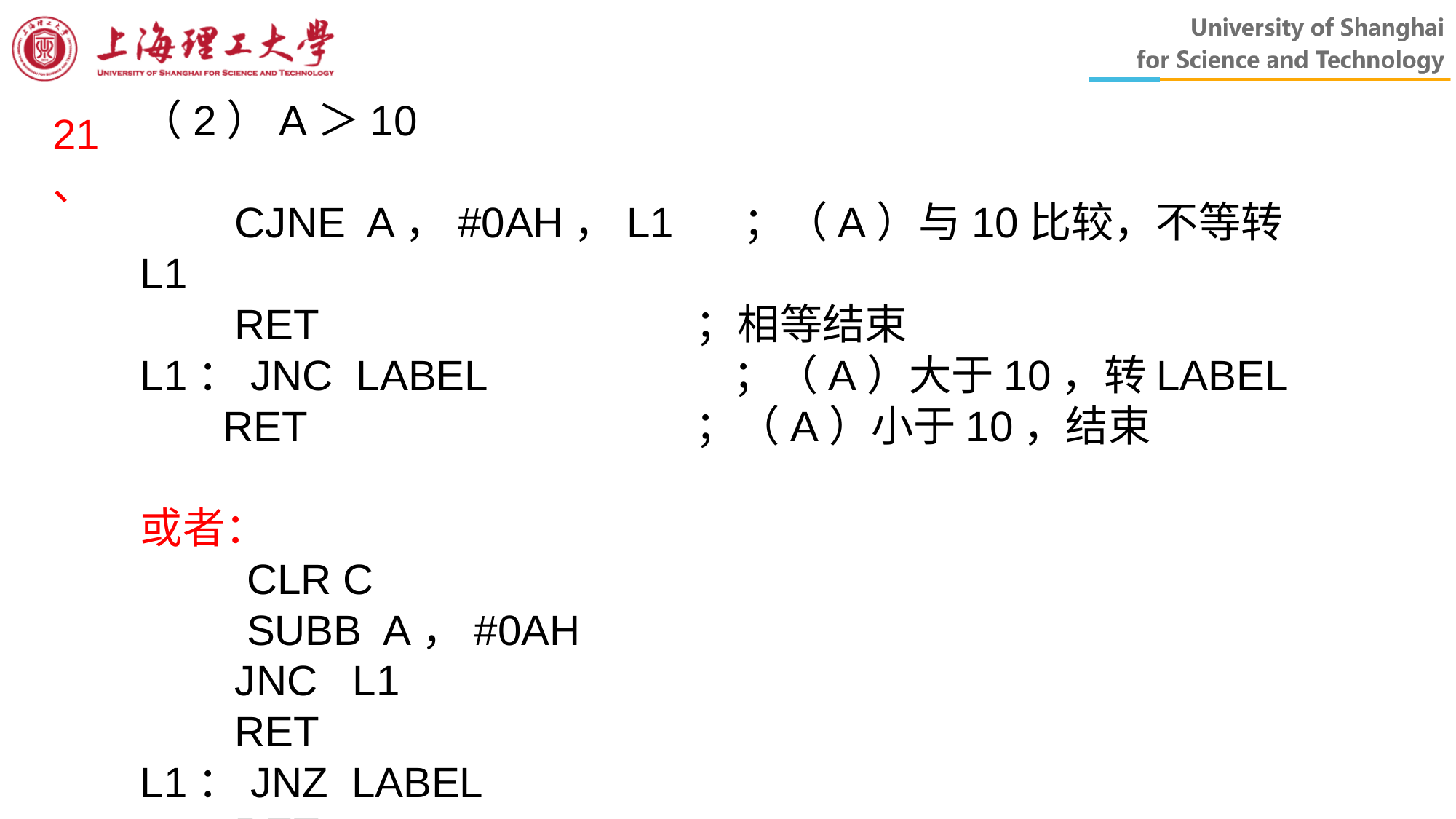

（2）A＞10

        CJNE  A，#0AH，L1     ；（A）与10比较，不等转L1
        RET                               ；相等结束
L1：JNC  LABEL                    ；（A）大于10，转LABEL
       RET                                ；（A）小于10，结束

或者：
         CLR C
         SUBB  A，#0AH
        JNC   L1
        RET
L1：JNZ  LABEL
        RET
21、